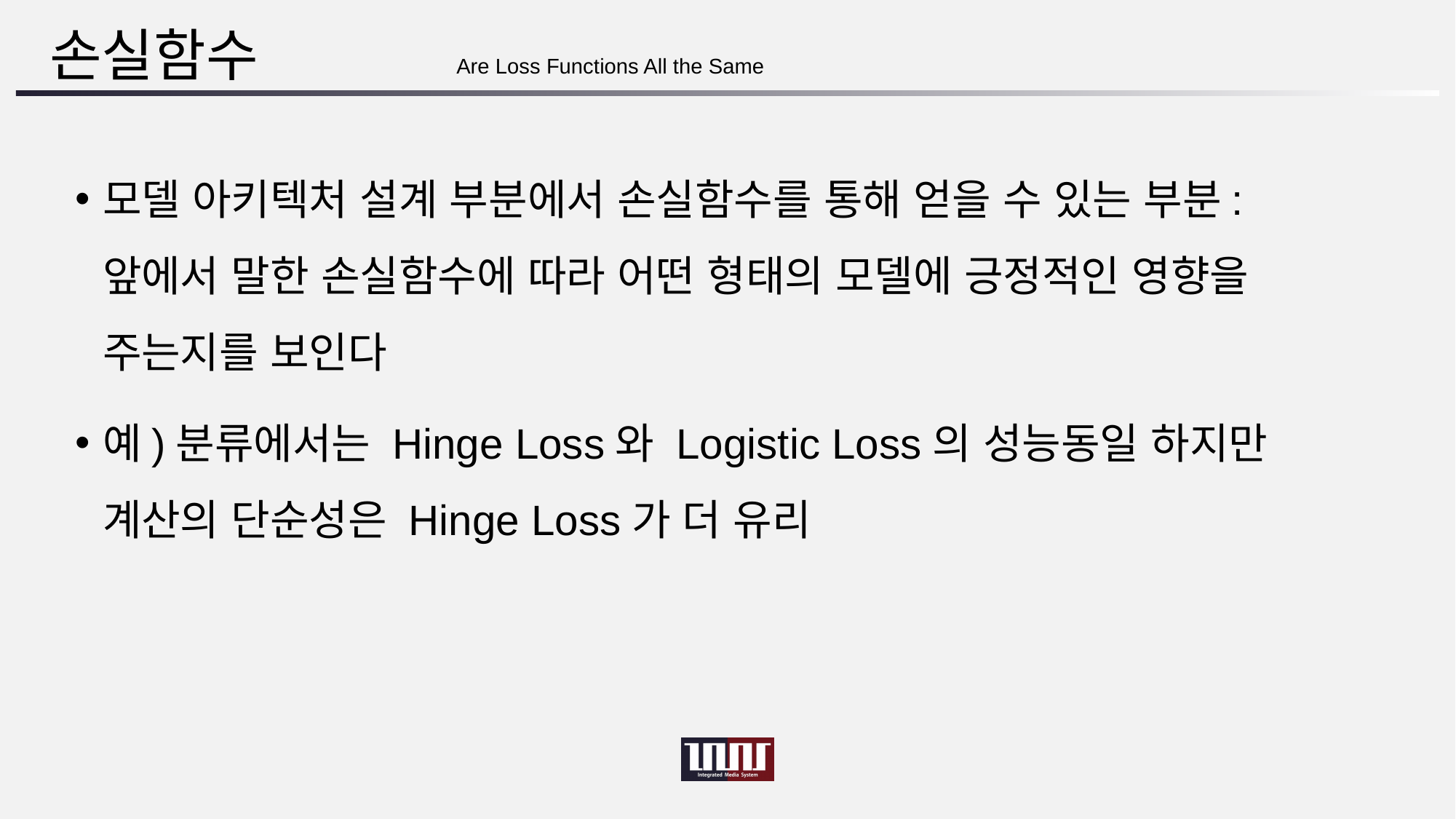

# 손실함수
Are Loss Functions All the Same
모델 아키텍처 설계 부분에서 손실함수를 통해 얻을 수 있는 부분:
앞에서 말한 손실함수에 따라 어떤 형태의 모델에 긍정적인 영향을 주는지를 보인다
예)분류에서는 Hinge Loss와 Logistic Loss의 성능동일 하지만 계산의 단순성은 Hinge Loss가 더 유리